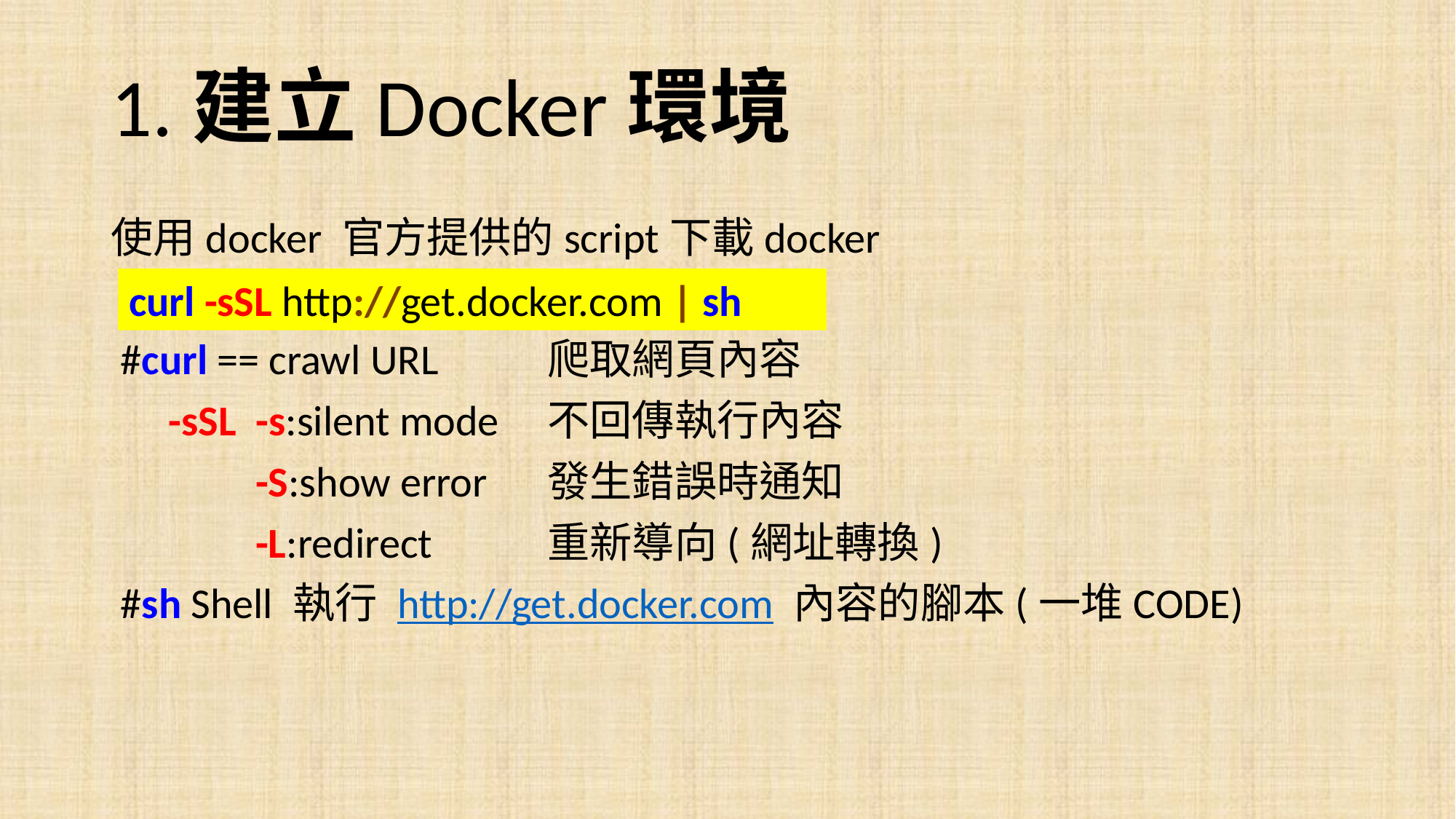

# 1.建立Docker環境
使用docker 官方提供的script下載docker

 #curl == crawl URL	爬取網頁內容
      -sSL  -s:silent mode	不回傳執行內容
               -S:show error	發生錯誤時通知
               -L:redirect		重新導向(網址轉換)
 #sh Shell 執行 http://get.docker.com 內容的腳本(一堆CODE)

curl -sSL http://get.docker.com | sh